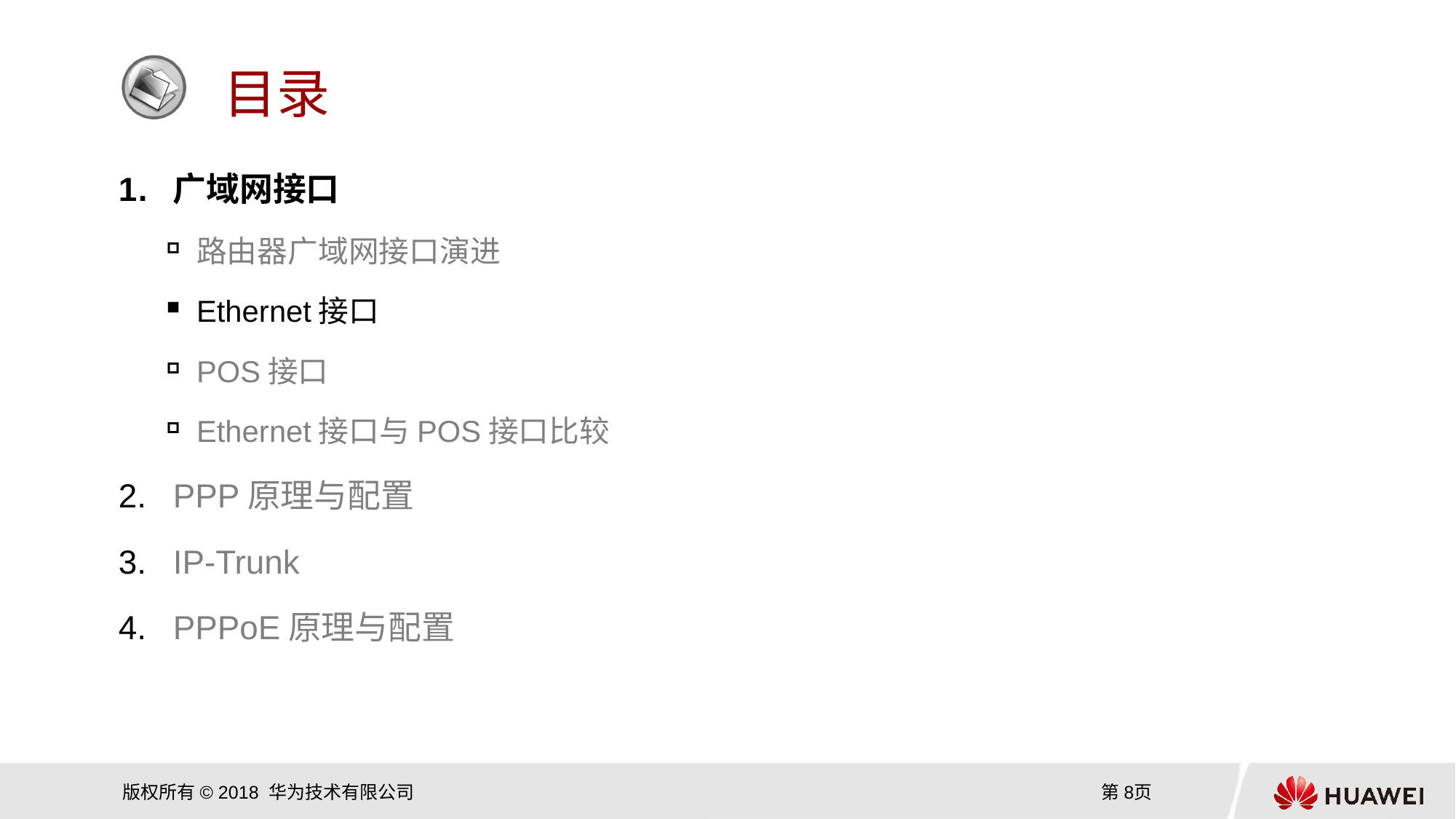

广域网接口
路由器广域网接口演进
Ethernet接口
POS接口
Ethernet接口与POS接口比较
PPP原理与配置
IP-Trunk
PPPoE原理与配置